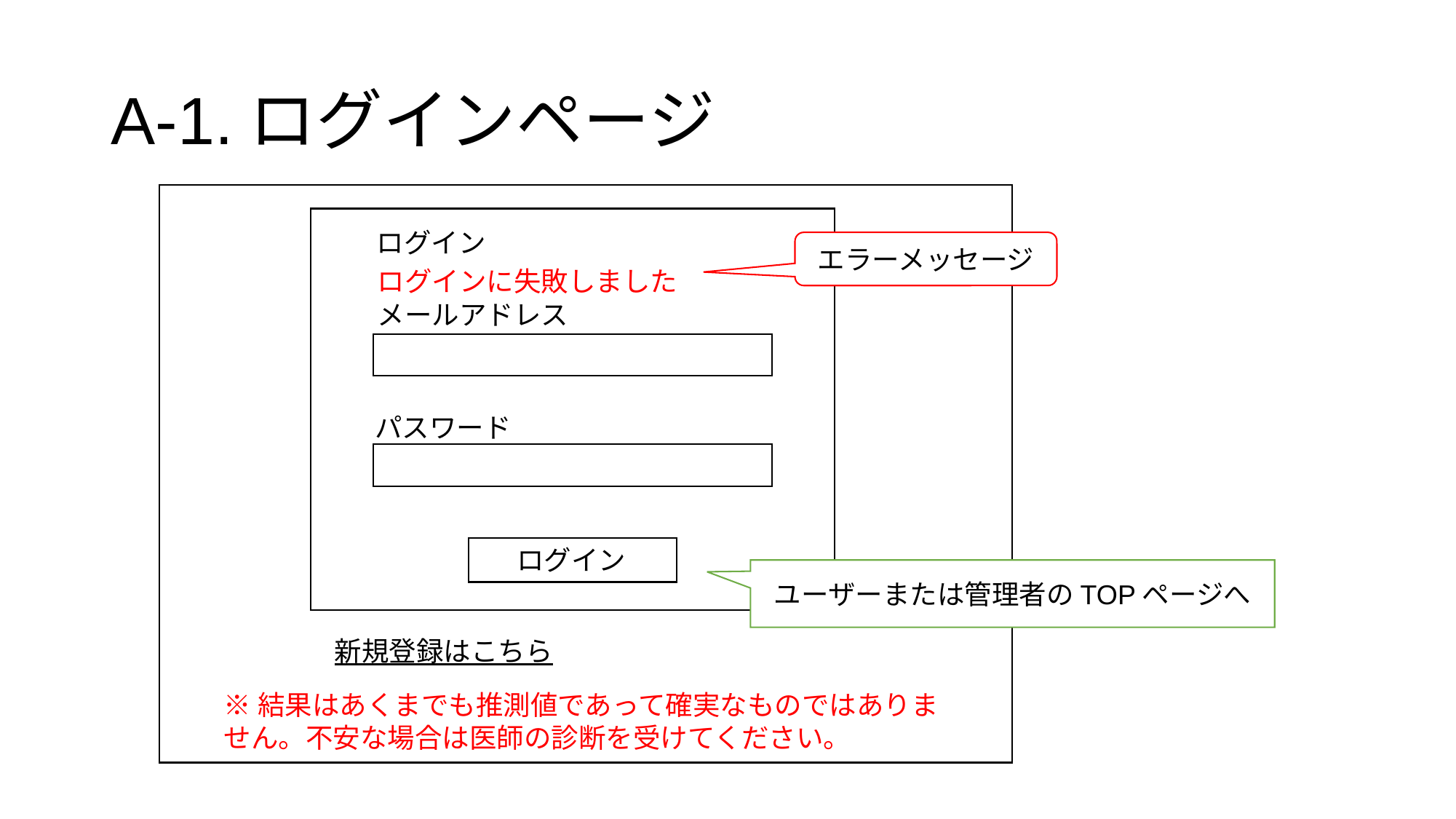

# A-1.ログインページ

ログイン
エラーメッセージ
ログインに失敗しました
メールアドレス

パスワード

ログイン
ユーザーまたは管理者のTOPページへ
新規登録はこちら
※結果はあくまでも推測値であって確実なものではありません。不安な場合は医師の診断を受けてください。